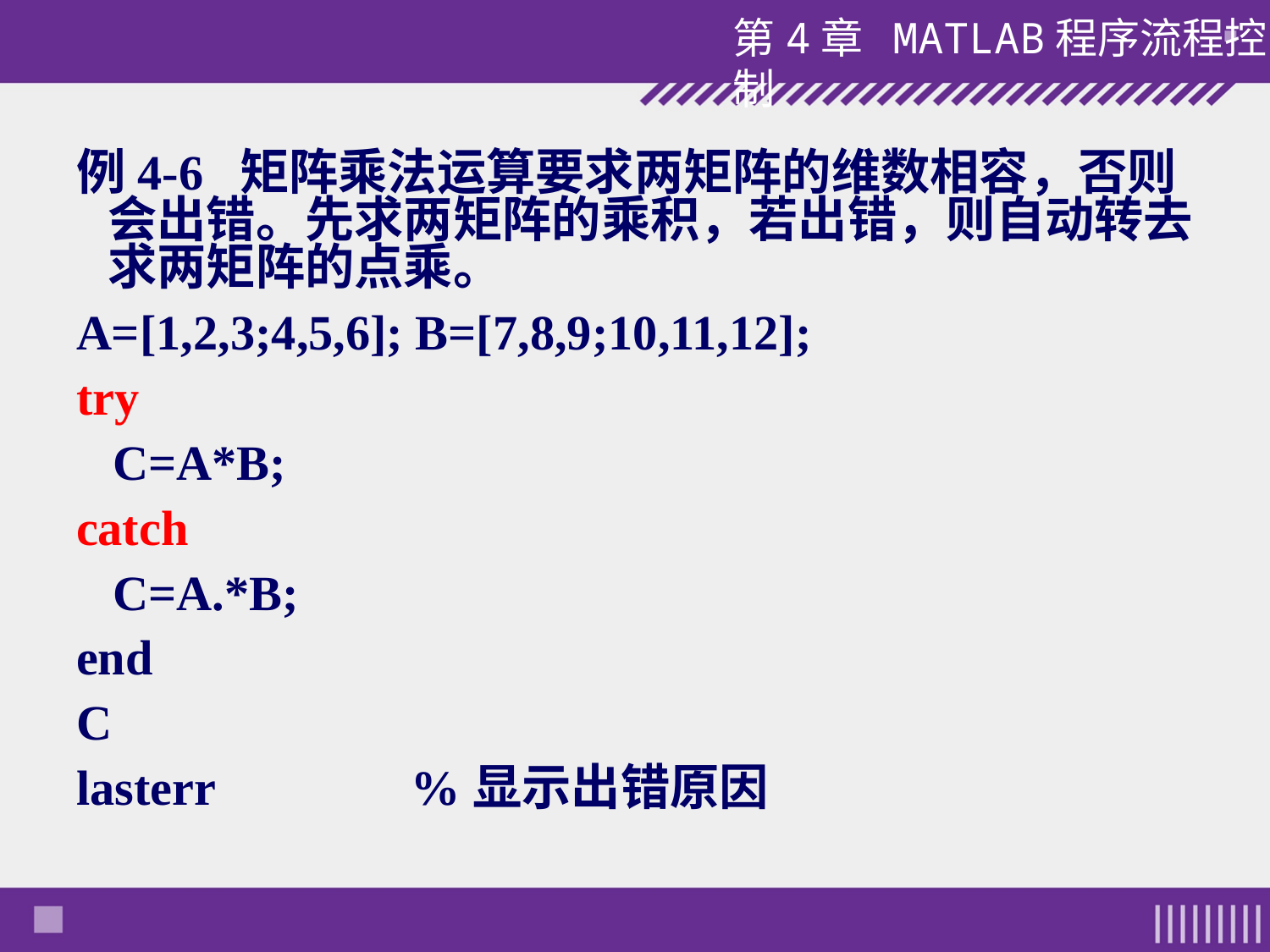

例4-6  矩阵乘法运算要求两矩阵的维数相容，否则会出错。先求两矩阵的乘积，若出错，则自动转去求两矩阵的点乘。
A=[1,2,3;4,5,6]; B=[7,8,9;10,11,12];
try
   C=A*B;
catch
   C=A.*B;
end
C
lasterr                %显示出错原因